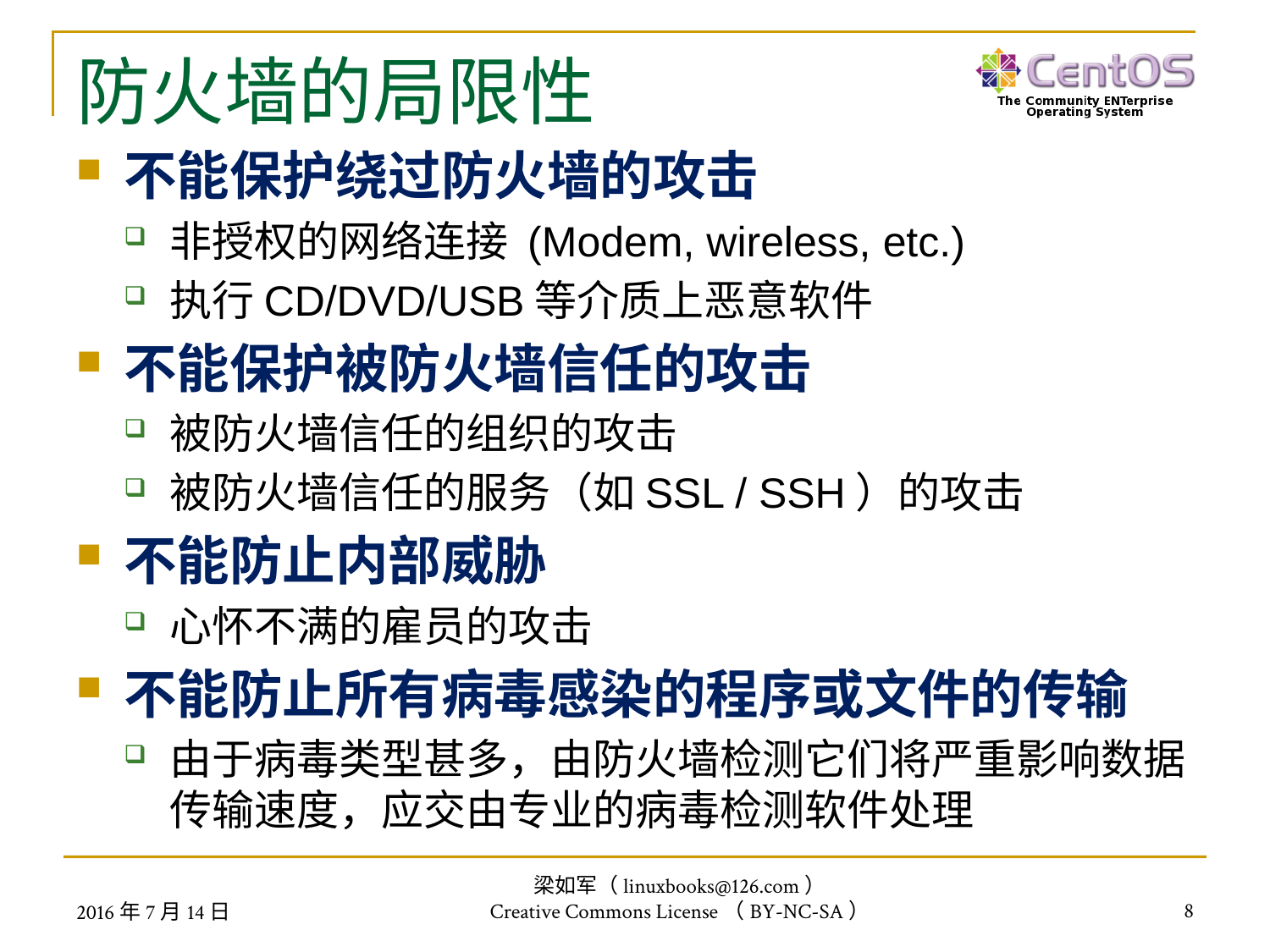

# 防火墙的局限性
不能保护绕过防火墙的攻击
非授权的网络连接 (Modem, wireless, etc.)
执行CD/DVD/USB等介质上恶意软件
不能保护被防火墙信任的攻击
被防火墙信任的组织的攻击
被防火墙信任的服务（如SSL / SSH）的攻击
不能防止内部威胁
心怀不满的雇员的攻击
不能防止所有病毒感染的程序或文件的传输
由于病毒类型甚多，由防火墙检测它们将严重影响数据传输速度，应交由专业的病毒检测软件处理
梁如军（linuxbooks@126.com）
Creative Commons License（BY-NC-SA）
2016年7月14日
8